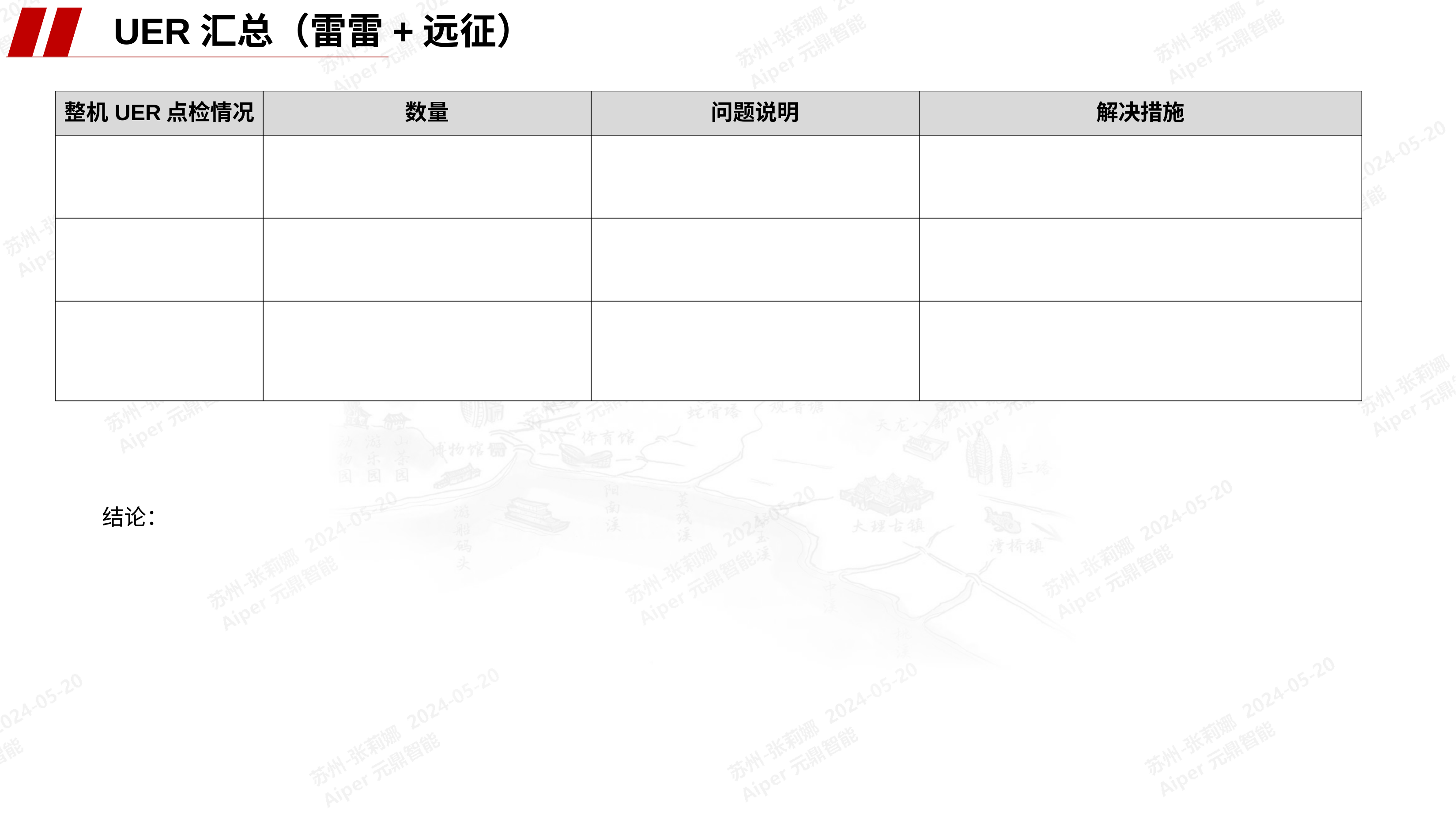

UER汇总（雷雷+远征）
| 整机UER点检情况 | 数量 | 问题说明 | 解决措施 |
| --- | --- | --- | --- |
|  |  |  |  |
|  |  |  |  |
|  |  |  |  |
结论：